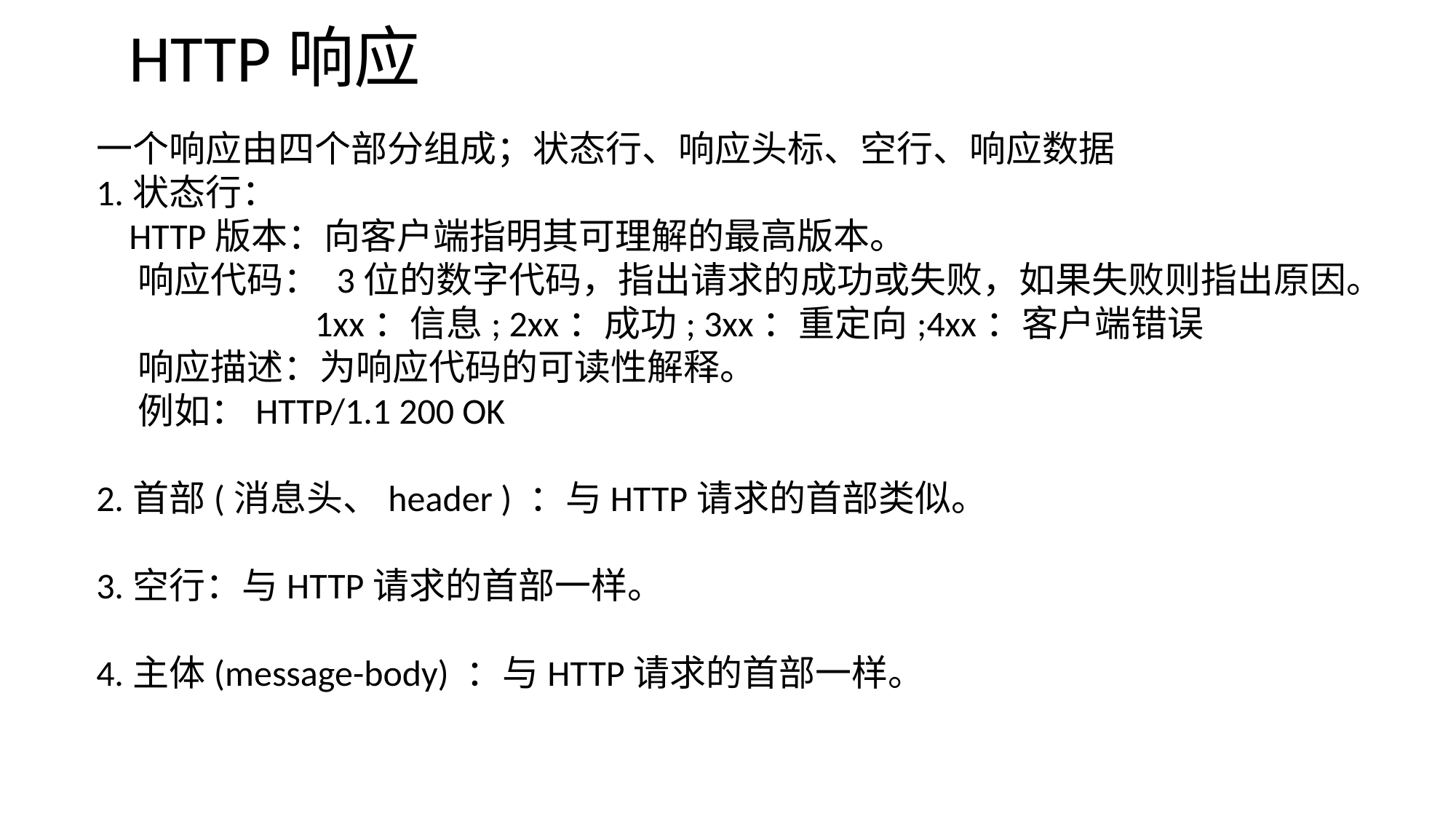

# HTTP响应
一个响应由四个部分组成；状态行、响应头标、空行、响应数据
1.状态行：
    HTTP版本：向客户端指明其可理解的最高版本。
    响应代码： 3位的数字代码，指出请求的成功或失败，如果失败则指出原因。
		1xx：信息; 2xx：成功; 3xx：重定向;4xx：客户端错误
    响应描述：为响应代码的可读性解释。
    例如：HTTP/1.1 200 OK

2.首部(消息头、header ) ：与HTTP请求的首部类似。

3.空行：与HTTP请求的首部一样。

4.主体(message-body) ：与HTTP请求的首部一样。